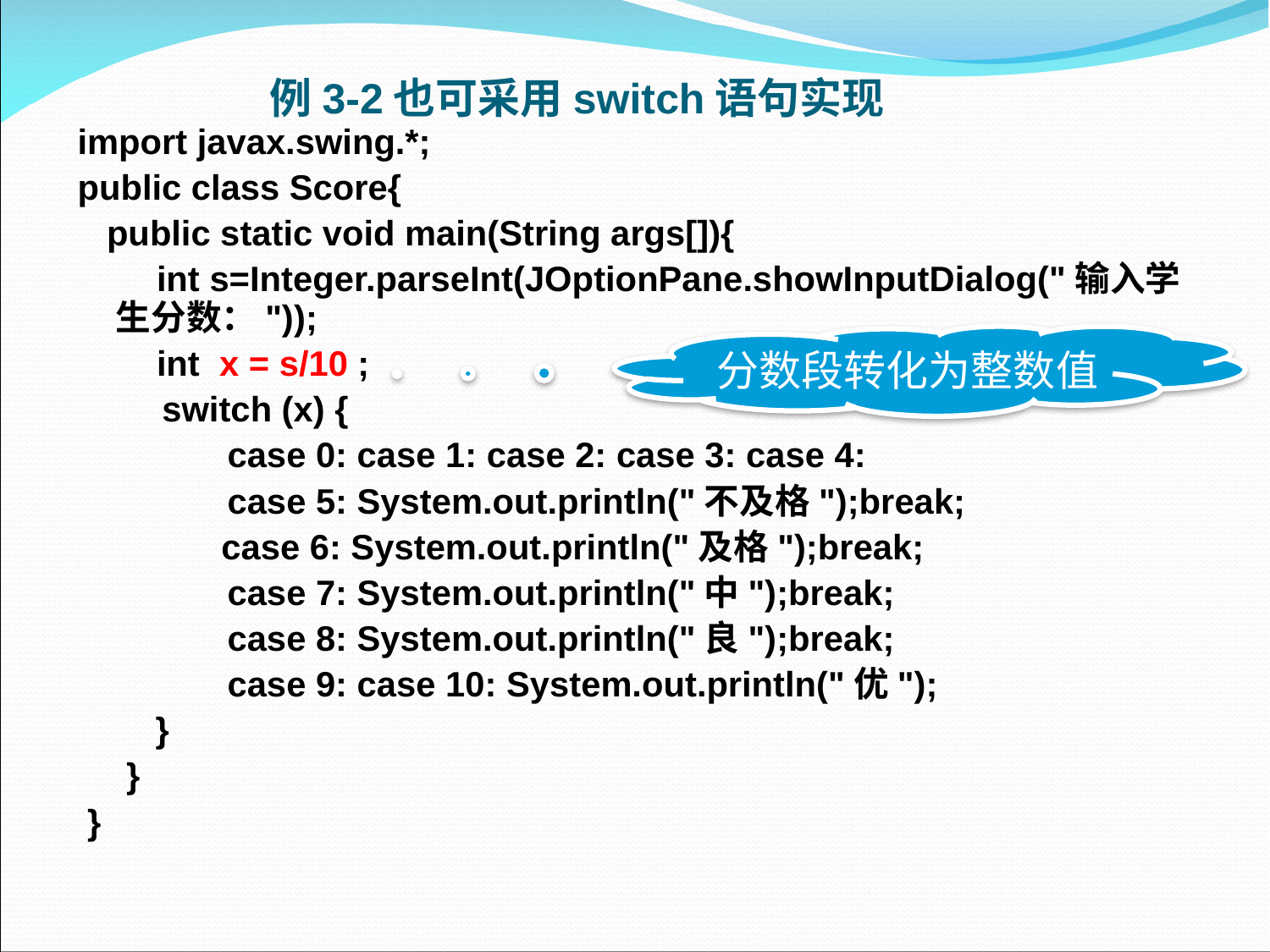

例3-2也可采用switch语句实现
import javax.swing.*;
public class Score{
   public static void main(String args[]){
　　int s=Integer.parseInt(JOptionPane.showInputDialog("输入学生分数："));
　　int  x = s/10 ;
    　switch (x) {
　　　　case 0: case 1: case 2: case 3: case 4:
　　　　case 5: System.out.println("不及格");break;
      　　 case 6: System.out.println("及格");break;
　　　　case 7: System.out.println("中");break;
　　　　case 8: System.out.println("良");break;
　　　　case 9: case 10: System.out.println("优");
        }
     }
 }
分数段转化为整数值